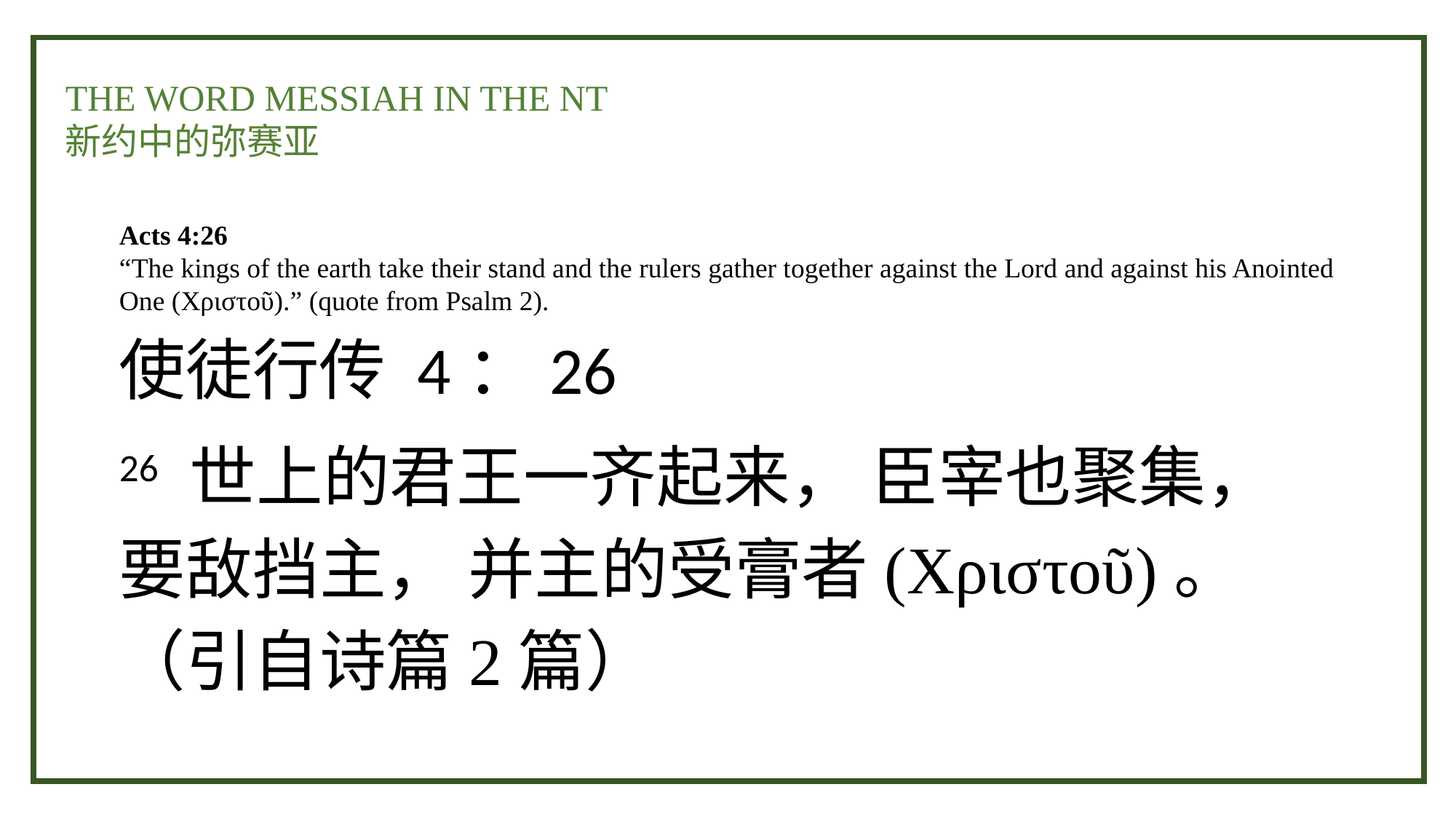

THE WORD MESSIAH IN THE NT
新约中的弥赛亚
Acts 4:26
“The kings of the earth take their stand and the rulers gather together against the Lord and against his Anointed One (Χριστοῦ).” (quote from Psalm 2).
使徒行传 4：26
26 世上的君王一齐起来， 臣宰也聚集， 要敌挡主， 并主的受膏者(Χριστοῦ)。 （引自诗篇2篇）